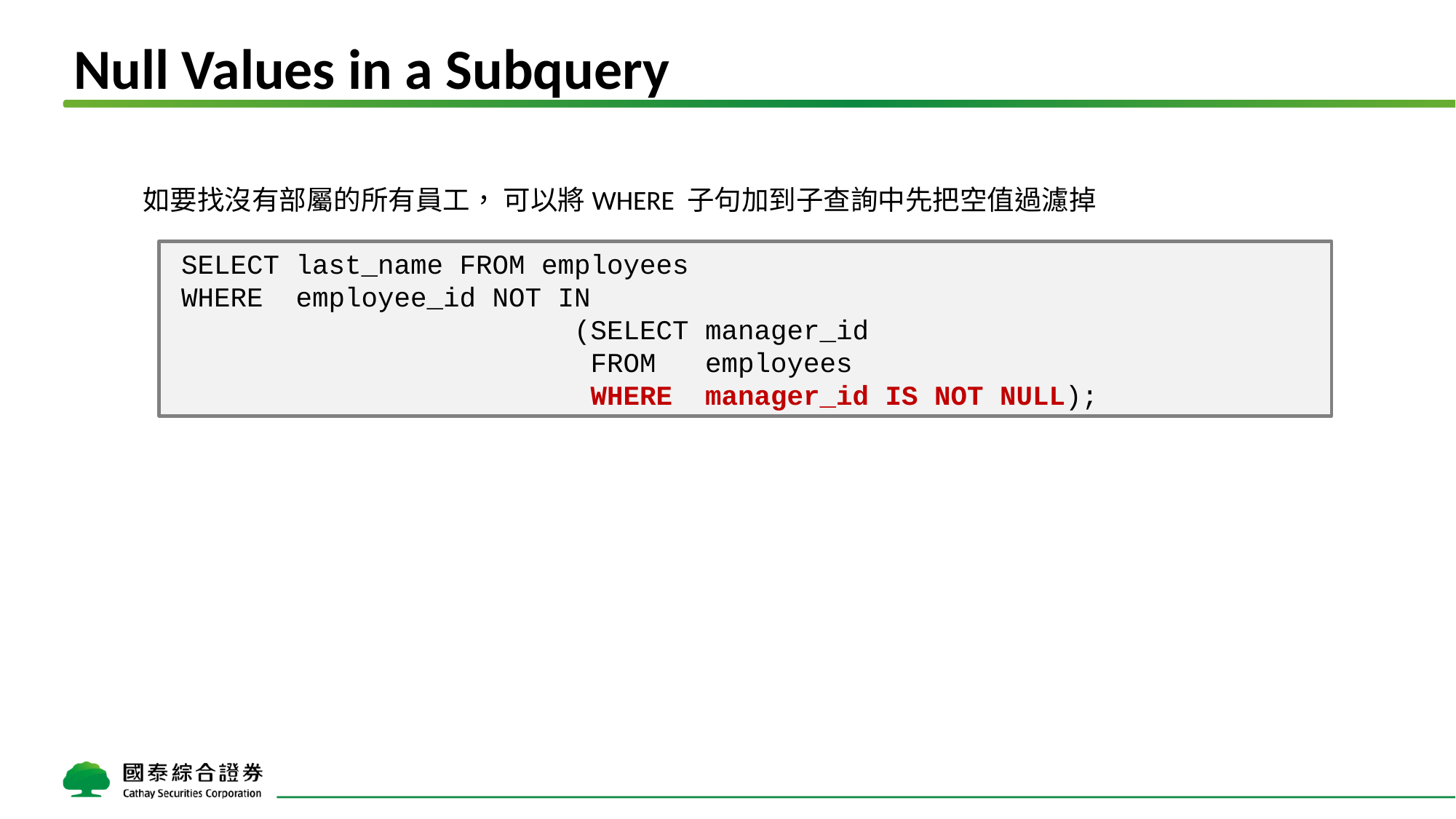

# Null Values in a Subquery
如要找沒有部屬的所有員工， 可以將WHERE 子句加到子查詢中先把空值過濾掉
SELECT last_name FROM employees
WHERE  employee_id NOT IN
                        (SELECT manager_id
                         FROM   employees
                         WHERE  manager_id IS NOT NULL);